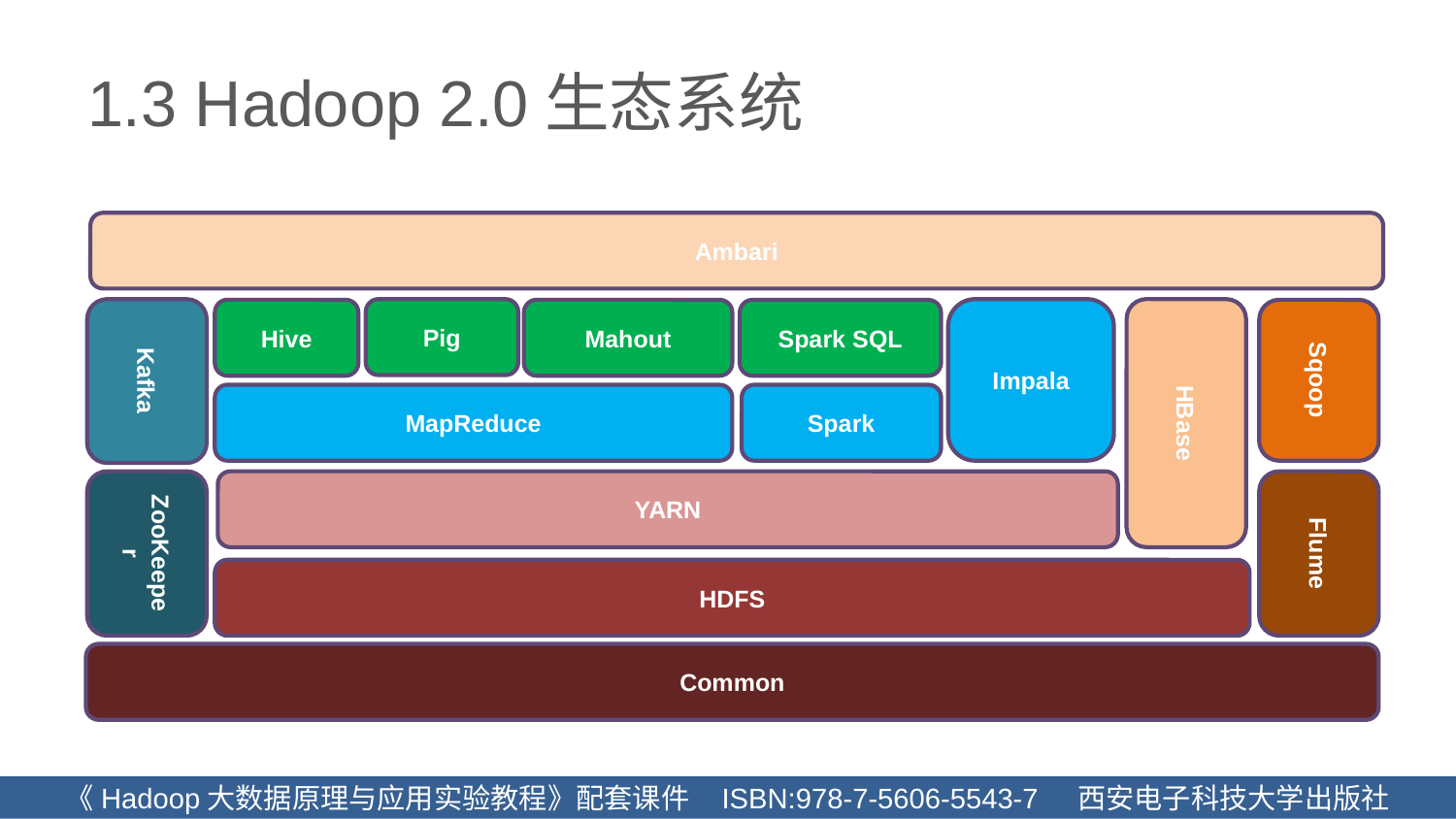

# 1.3 Hadoop 2.0生态系统

Ambari
Kafka
Pig
Impala
HBase
Hive
Mahout
Sqoop
MapReduce
Spark
ZooKeeper
YARN
Flume
HDFS
Common
Spark SQL